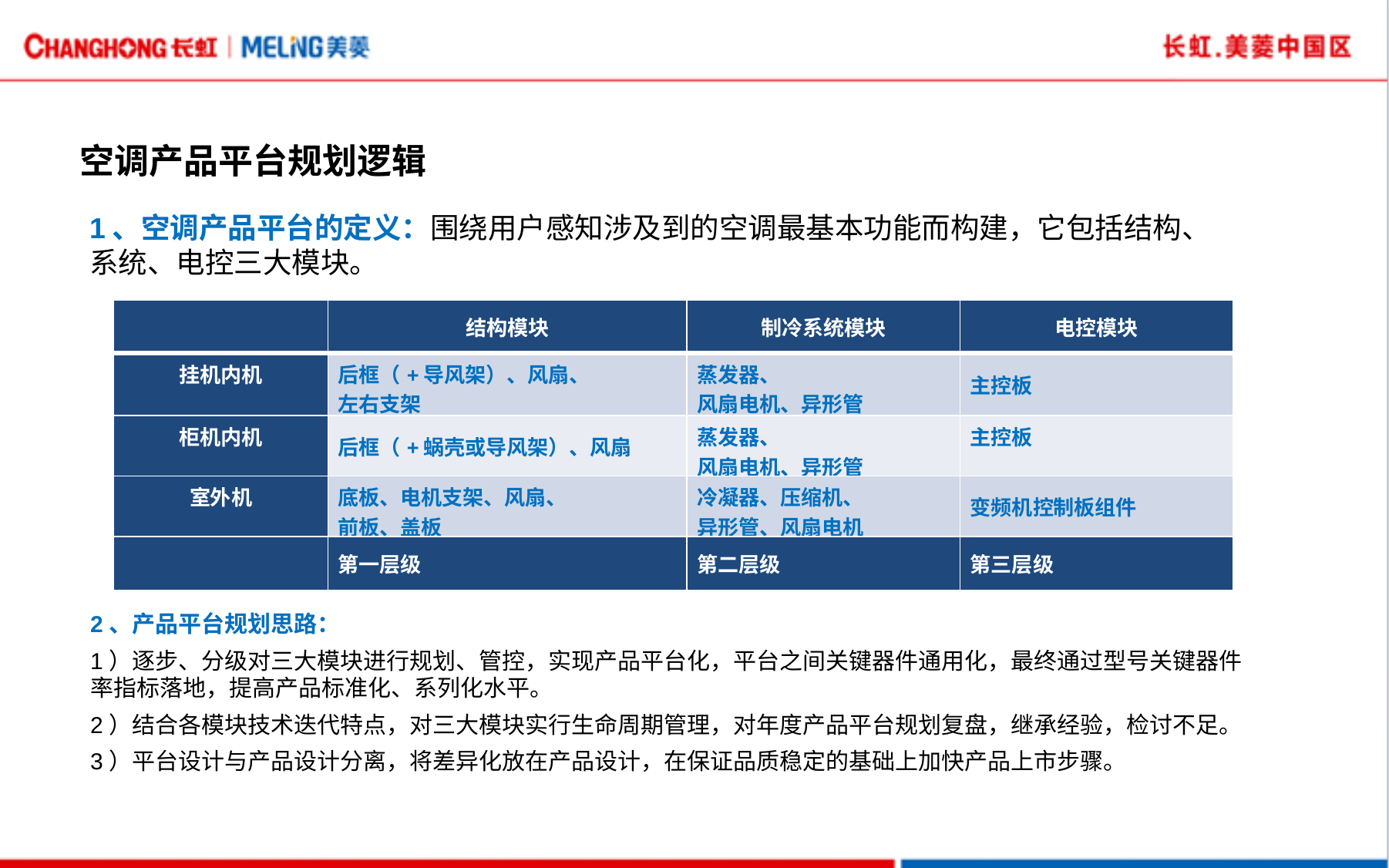

空调产品平台规划逻辑
1、空调产品平台的定义：围绕用户感知涉及到的空调最基本功能而构建，它包括结构、系统、电控三大模块。
|  | 结构模块 | 制冷系统模块 | 电控模块 |
| --- | --- | --- | --- |
| 挂机内机 | 后框（+导风架）、风扇、 左右支架 | 蒸发器、 风扇电机、异形管 | 主控板 |
| 柜机内机 | 后框（+蜗壳或导风架）、风扇 | 蒸发器、 风扇电机、异形管 | 主控板 |
| 室外机 | 底板、电机支架、风扇、 前板、盖板 | 冷凝器、压缩机、 异形管、风扇电机 | 变频机控制板组件 |
|  | 第一层级 | 第二层级 | 第三层级 |
2、产品平台规划思路：
1）逐步、分级对三大模块进行规划、管控，实现产品平台化，平台之间关键器件通用化，最终通过型号关键器件率指标落地，提高产品标准化、系列化水平。
2）结合各模块技术迭代特点，对三大模块实行生命周期管理，对年度产品平台规划复盘，继承经验，检讨不足。
3）平台设计与产品设计分离，将差异化放在产品设计，在保证品质稳定的基础上加快产品上市步骤。